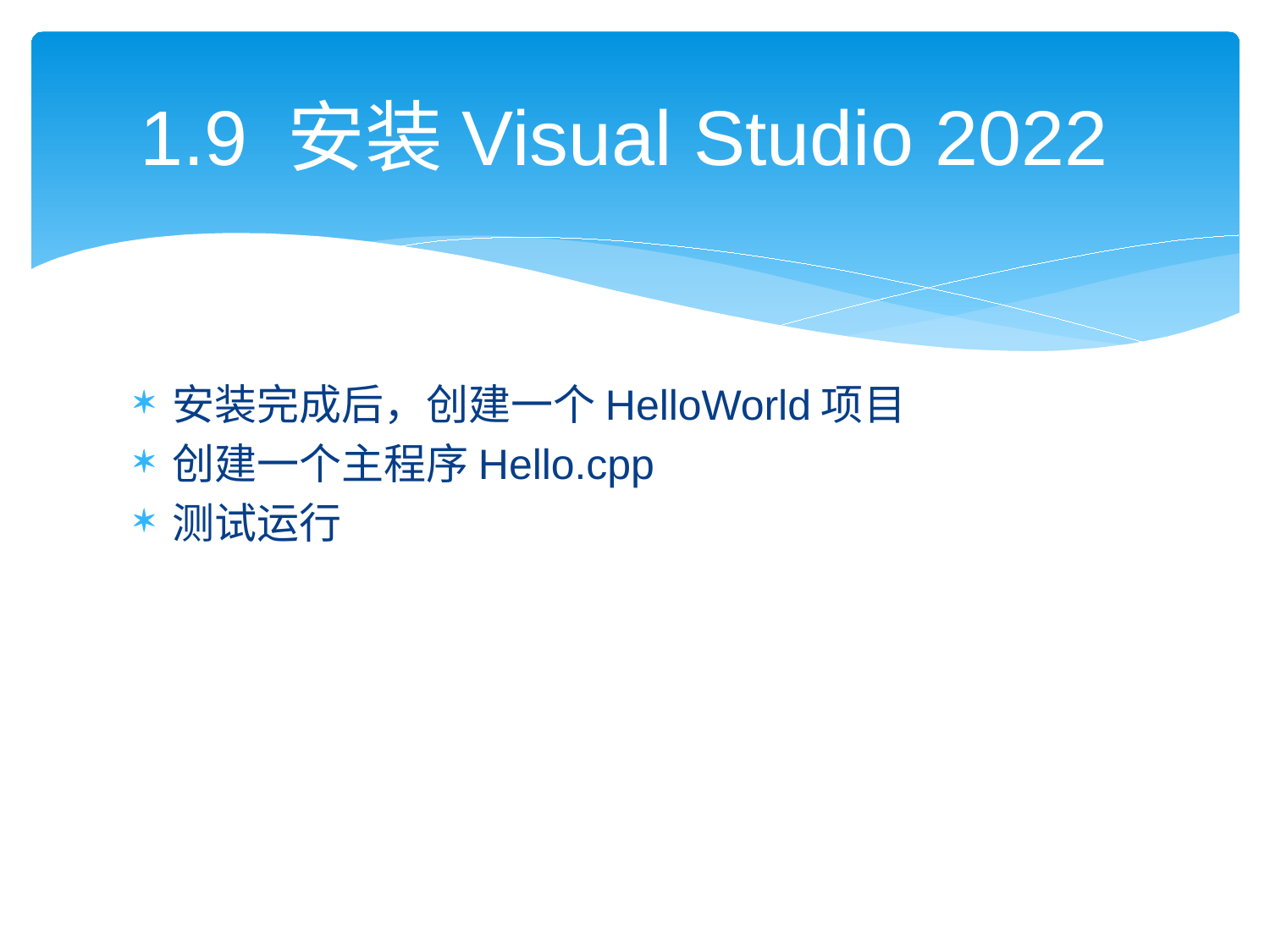

# 1.9 安装Visual Studio 2022
安装完成后，创建一个HelloWorld项目
创建一个主程序Hello.cpp
测试运行